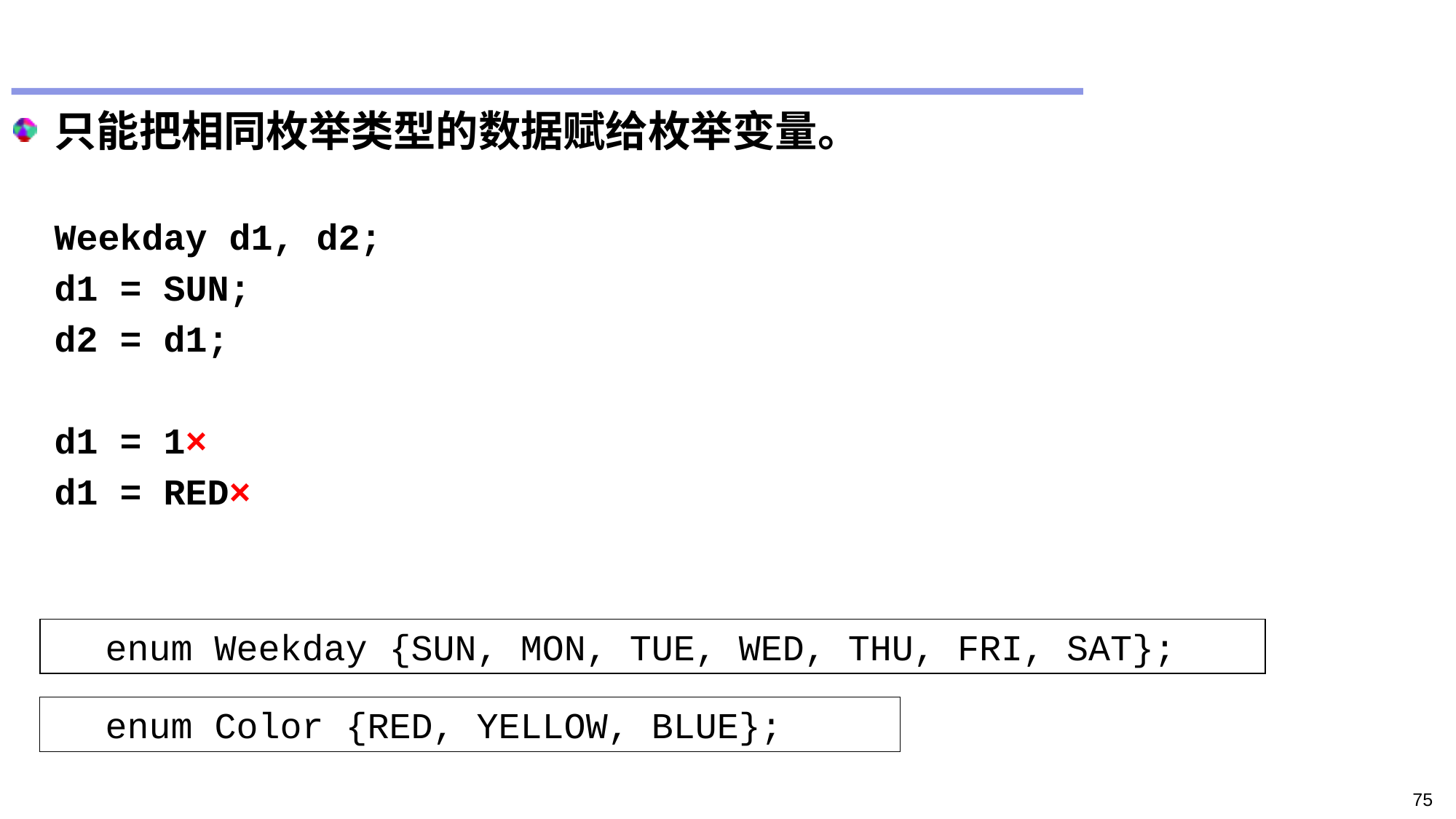

#
只能把相同枚举类型的数据赋给枚举变量。

	Weekday d1, d2;
	d1 = SUN;
	d2 = d1;

	d1 = 1×
	d1 = RED×
enum Weekday {SUN, MON, TUE, WED, THU, FRI, SAT};
enum Color {RED, YELLOW, BLUE};
75